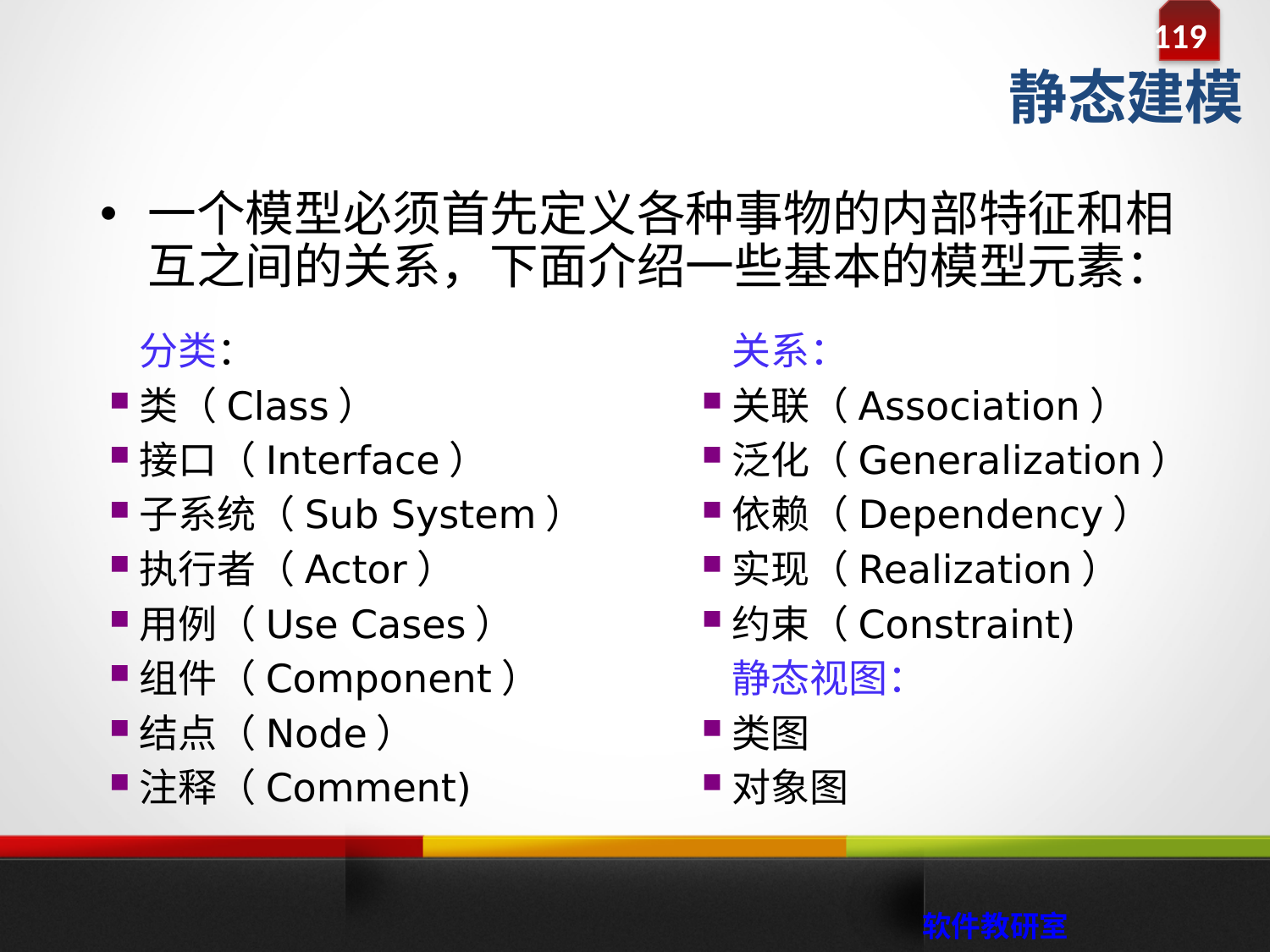

静态建模
一个模型必须首先定义各种事物的内部特征和相互之间的关系，下面介绍一些基本的模型元素：
分类：
类（Class）
接口（Interface）
子系统（Sub System）
执行者（Actor）
用例（Use Cases）
组件（Component）
结点（Node）
注释（Comment)
关系：
关联（Association）
泛化（Generalization）
依赖（Dependency）
实现（Realization）
约束（Constraint)
静态视图：
类图
对象图
                                     软件教研室